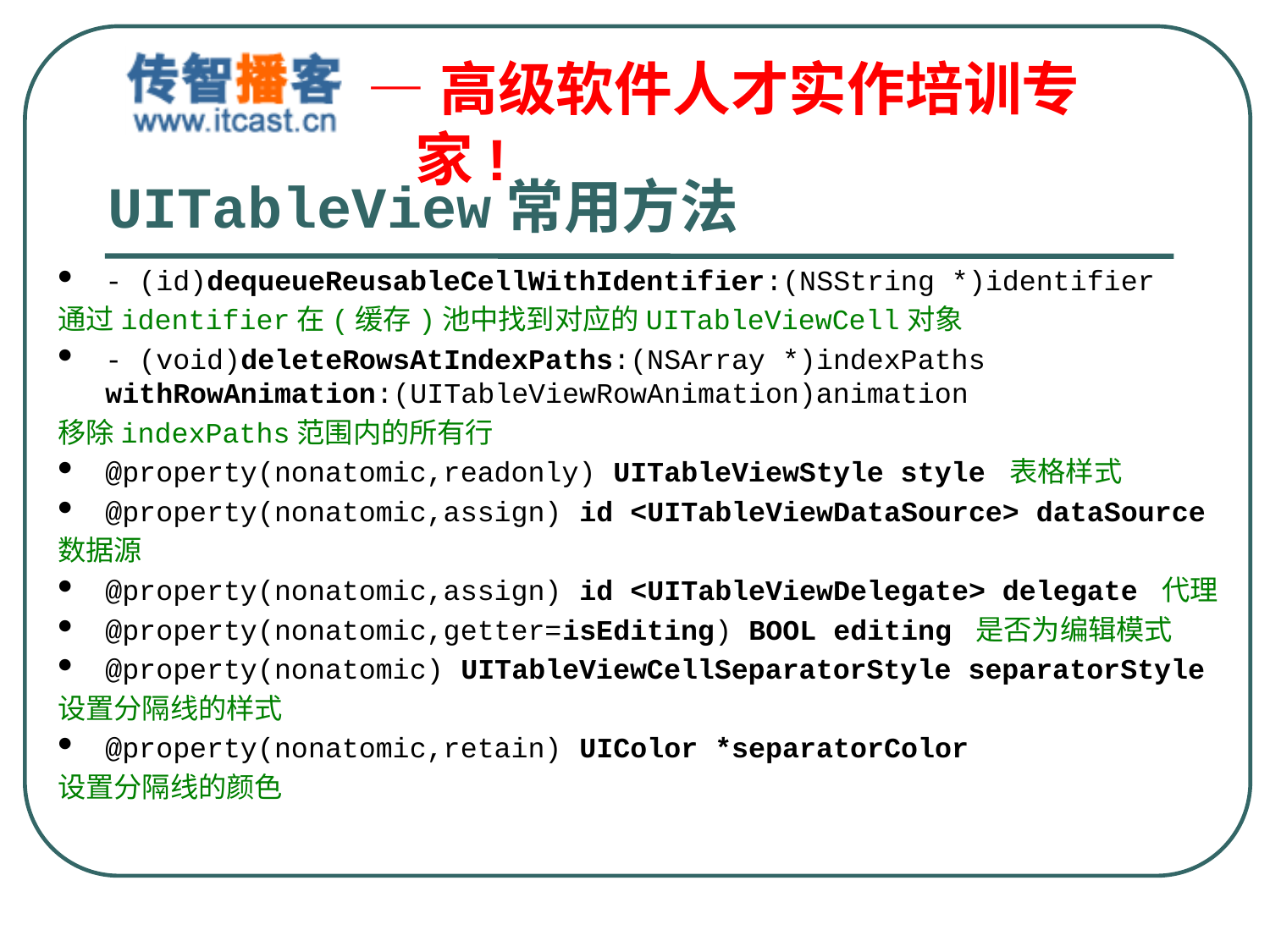

# UITableView常用方法
- (id)dequeueReusableCellWithIdentifier:(NSString *)identifier
通过identifier在(缓存)池中找到对应的UITableViewCell对象
- (void)deleteRowsAtIndexPaths:(NSArray *)indexPaths withRowAnimation:(UITableViewRowAnimation)animation
移除indexPaths范围内的所有行
@property(nonatomic,readonly) UITableViewStyle style 表格样式
@property(nonatomic,assign) id <UITableViewDataSource> dataSource
数据源
@property(nonatomic,assign) id <UITableViewDelegate> delegate 代理
@property(nonatomic,getter=isEditing) BOOL editing 是否为编辑模式
@property(nonatomic) UITableViewCellSeparatorStyle separatorStyle
设置分隔线的样式
@property(nonatomic,retain) UIColor *separatorColor
设置分隔线的颜色